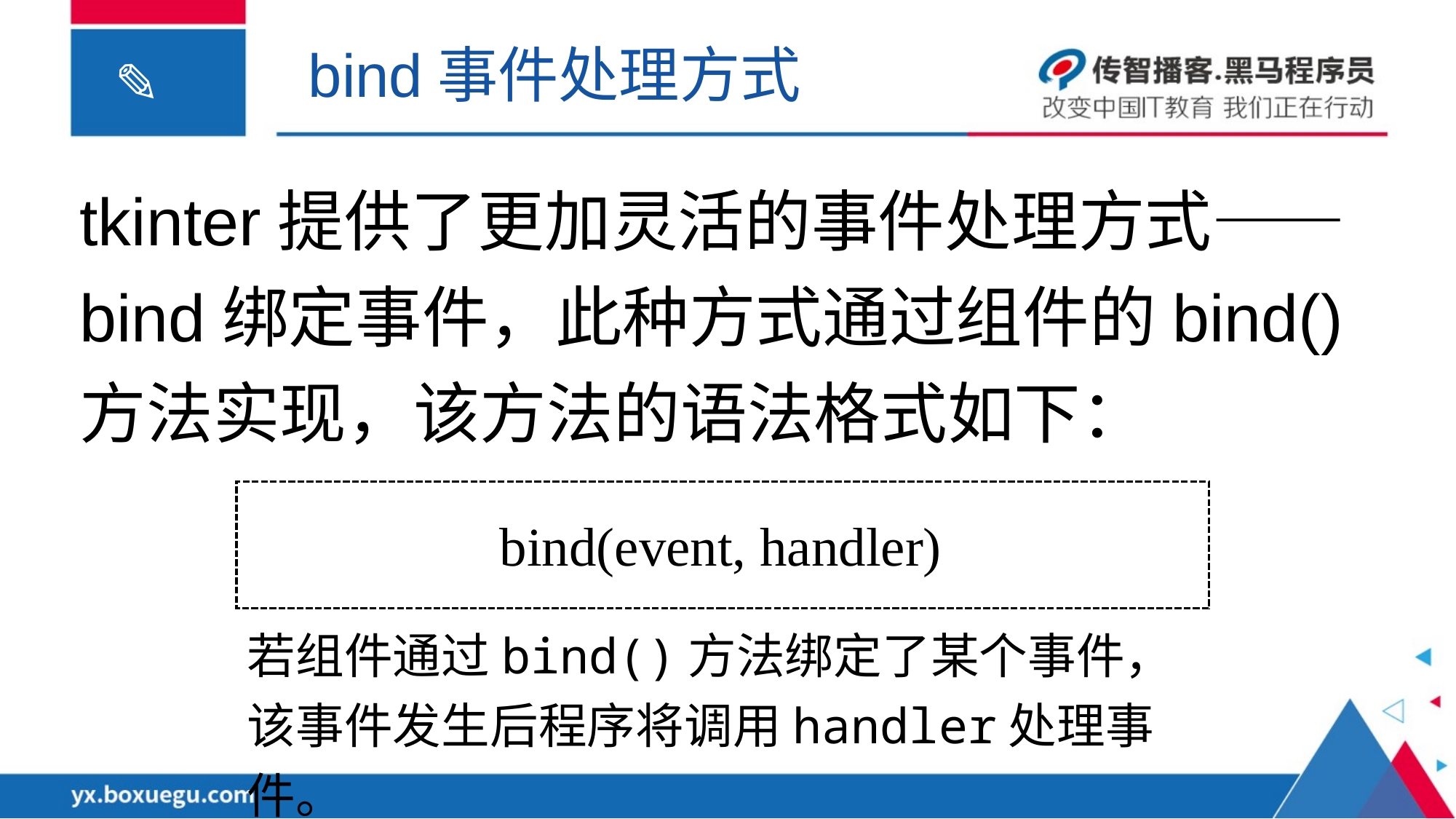

bind事件处理方式
tkinter提供了更加灵活的事件处理方式——bind绑定事件，此种方式通过组件的bind()方法实现，该方法的语法格式如下：

bind(event, handler)
若组件通过bind()方法绑定了某个事件，该事件发生后程序将调用handler处理事件。